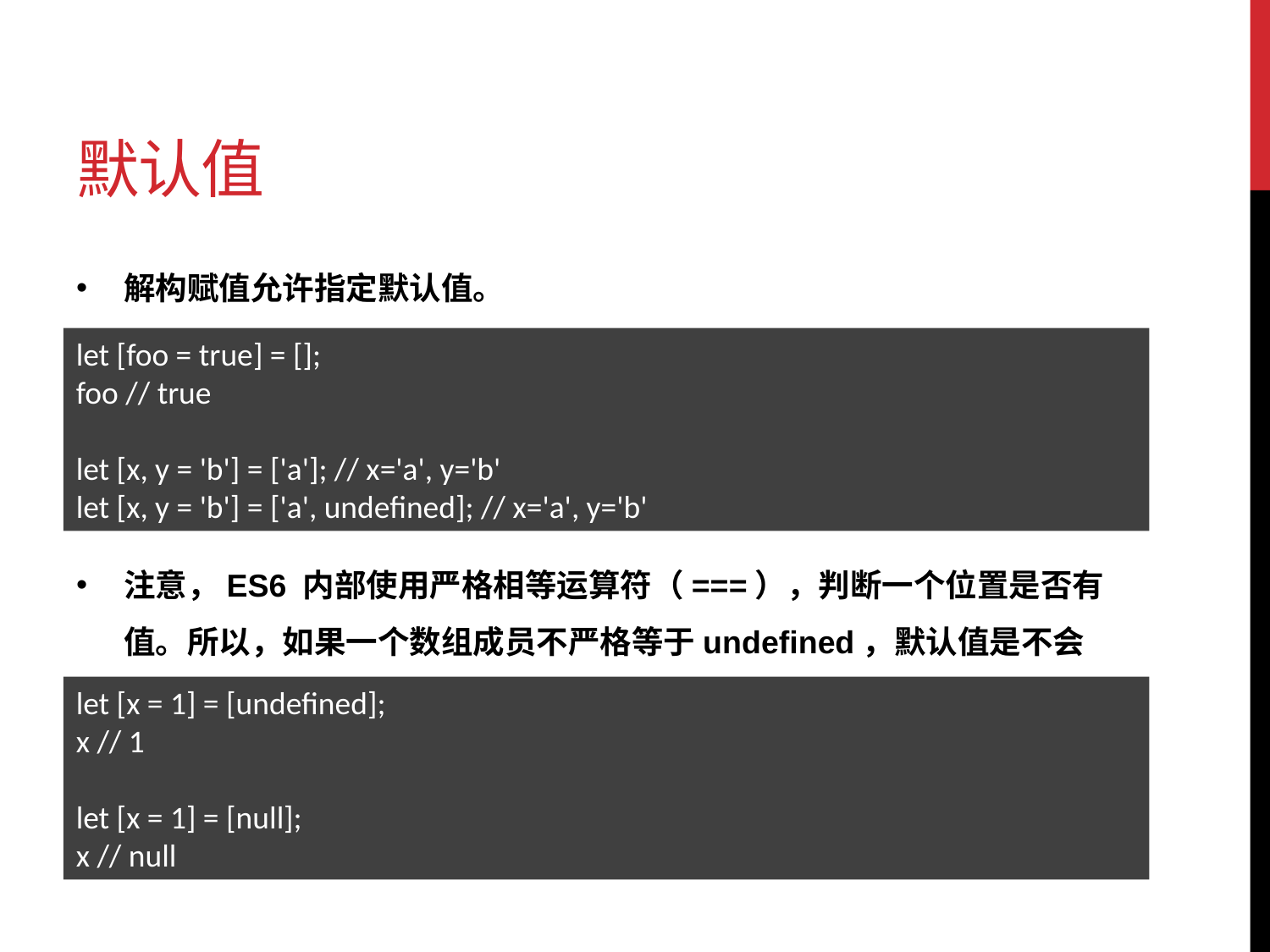

# 默认值
解构赋值允许指定默认值。

注意，ES6 内部使用严格相等运算符（===），判断一个位置是否有值。所以，如果一个数组成员不严格等于undefined，默认值是不会生效的。

let [foo = true] = [];
foo // true

let [x, y = 'b'] = ['a']; // x='a', y='b'
let [x, y = 'b'] = ['a', undefined]; // x='a', y='b'
let [x = 1] = [undefined];
x // 1

let [x = 1] = [null];
x // null